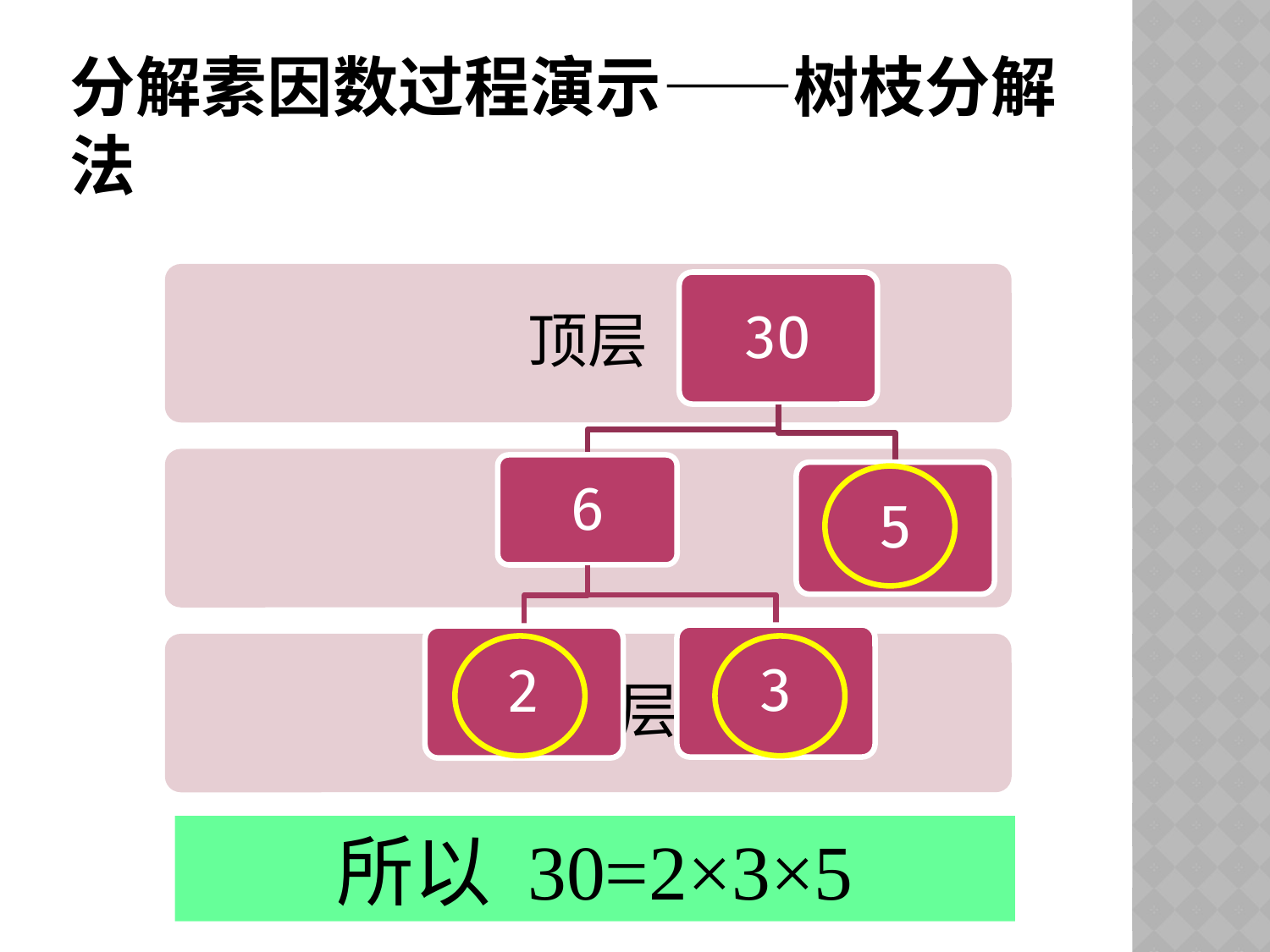

# 分解素因数过程演示——树枝分解法
第二层
第一层
顶层
30
6
2
3
5

所以 30=2×3×5